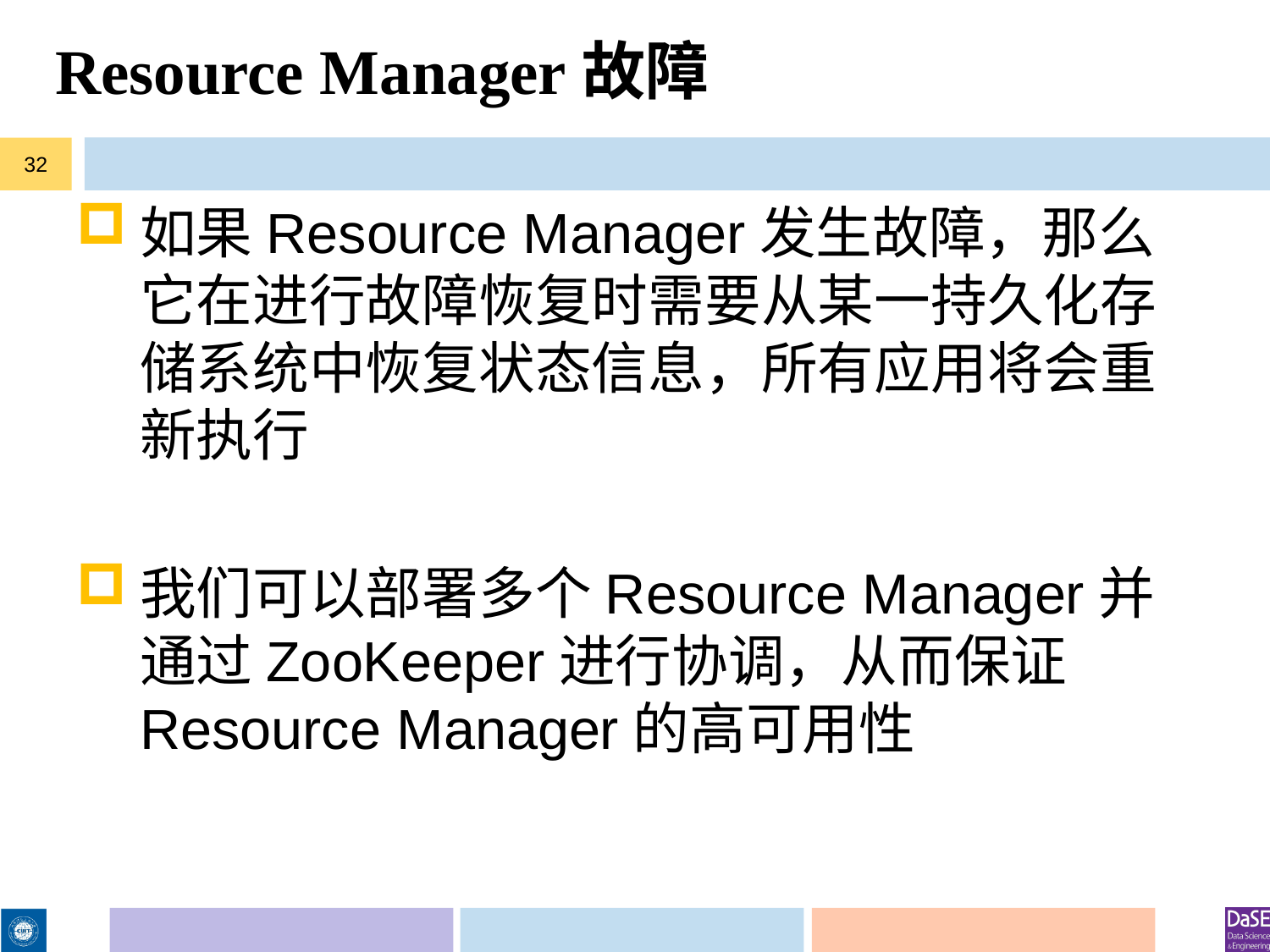

# Resource Manager故障
32
如果Resource Manager发生故障，那么它在进行故障恢复时需要从某一持久化存储系统中恢复状态信息，所有应用将会重新执行

我们可以部署多个Resource Manager并通过ZooKeeper进行协调，从而保证Resource Manager的高可用性